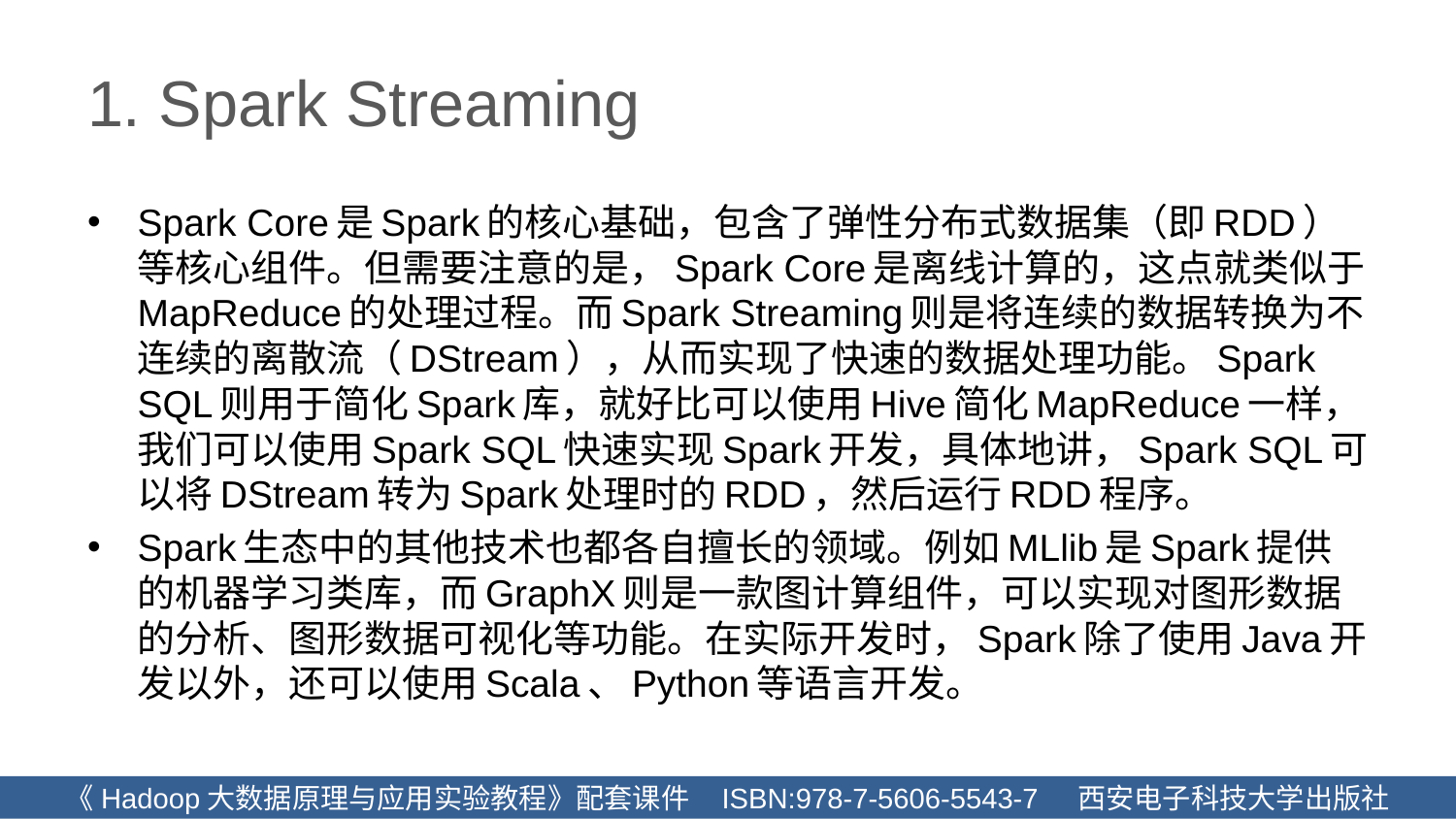

# 1. Spark Streaming
Spark Core是Spark的核心基础，包含了弹性分布式数据集（即RDD）等核心组件。但需要注意的是，Spark Core是离线计算的，这点就类似于MapReduce的处理过程。而Spark Streaming则是将连续的数据转换为不连续的离散流（DStream），从而实现了快速的数据处理功能。Spark SQL则用于简化Spark库，就好比可以使用Hive简化MapReduce一样，我们可以使用Spark SQL快速实现Spark开发，具体地讲，Spark SQL可以将DStream转为Spark处理时的RDD，然后运行RDD程序。
Spark生态中的其他技术也都各自擅长的领域。例如MLlib是Spark提供的机器学习类库，而GraphX则是一款图计算组件，可以实现对图形数据的分析、图形数据可视化等功能。在实际开发时，Spark除了使用Java开发以外，还可以使用Scala、Python等语言开发。